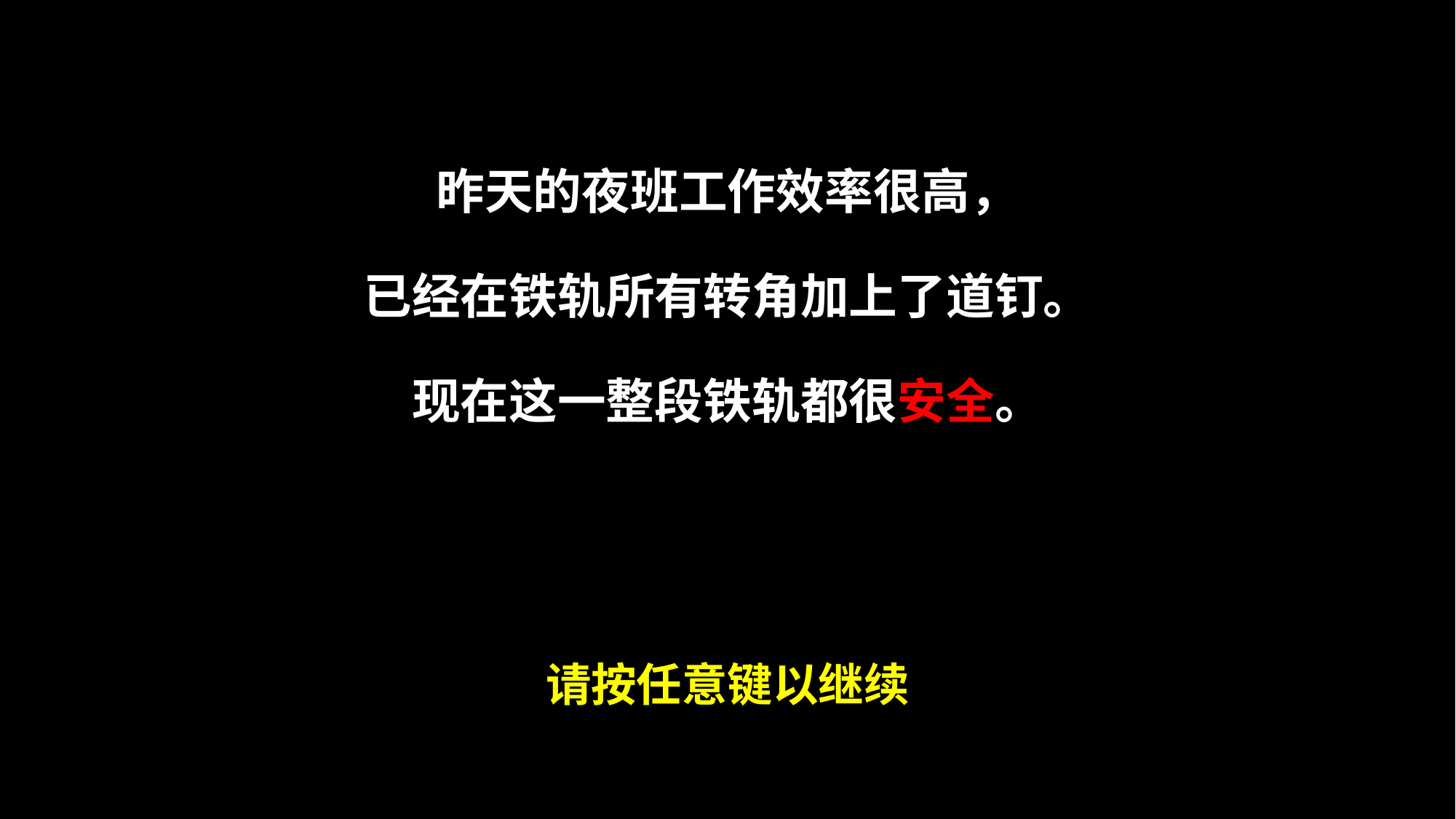

# 昨天的夜班工作效率很高， 已经在铁轨所有转角加上了道钉。 现在这一整段铁轨都很安全。
请按任意键以继续